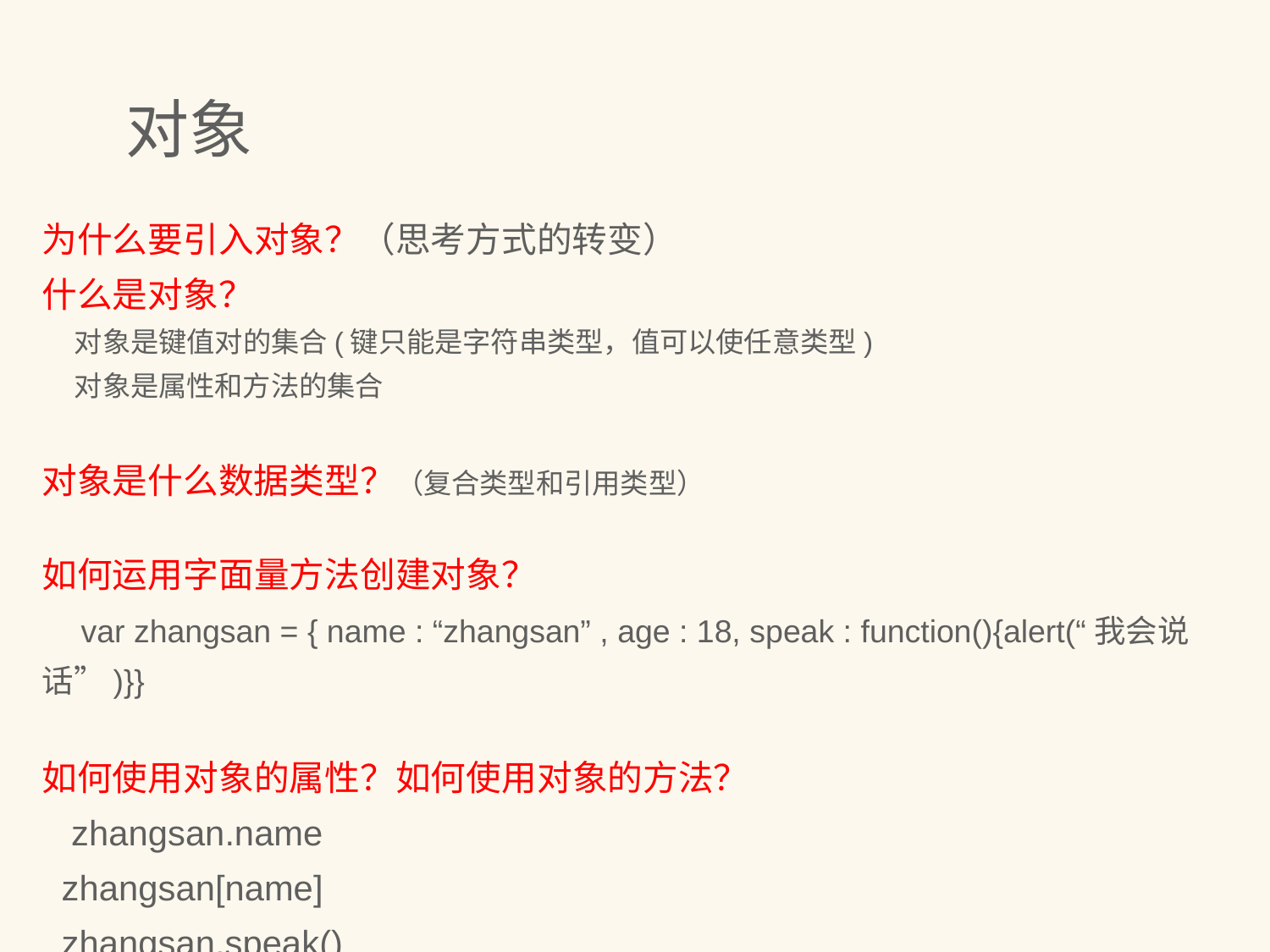

对象
为什么要引入对象？（思考方式的转变）
什么是对象？
    对象是键值对的集合(键只能是字符串类型，值可以使任意类型)
    对象是属性和方法的集合

对象是什么数据类型？（复合类型和引用类型）

如何运用字面量方法创建对象？
    var zhangsan = { name : “zhangsan” , age : 18, speak : function(){alert(“我会说话”)}}

如何使用对象的属性？如何使用对象的方法？
   zhangsan.name
  zhangsan[name]
  zhangsan.speak()